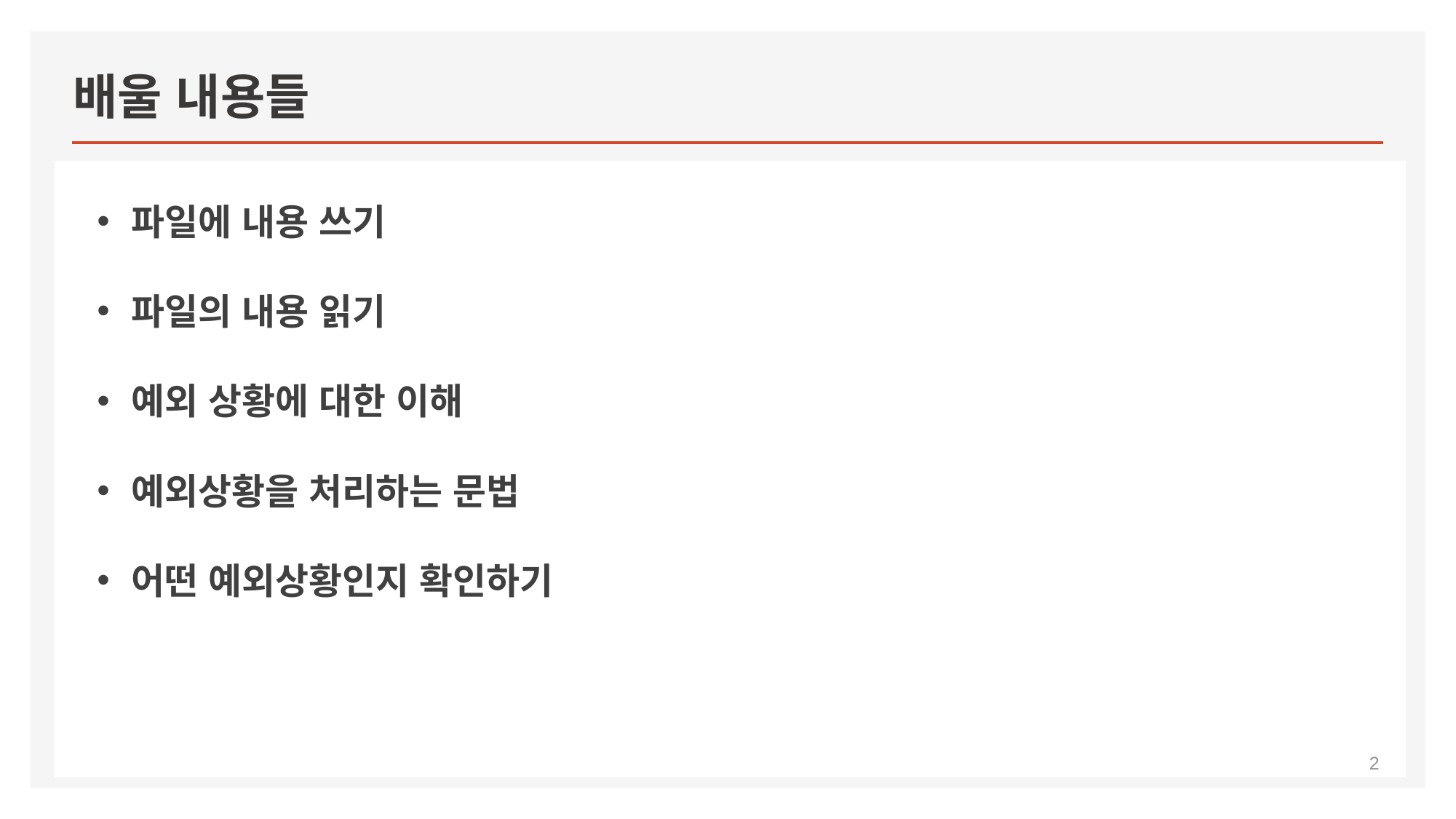

# 배울 내용들
파일에 내용 쓰기
파일의 내용 읽기
예외 상황에 대한 이해
예외상황을 처리하는 문법
어떤 예외상황인지 확인하기
2